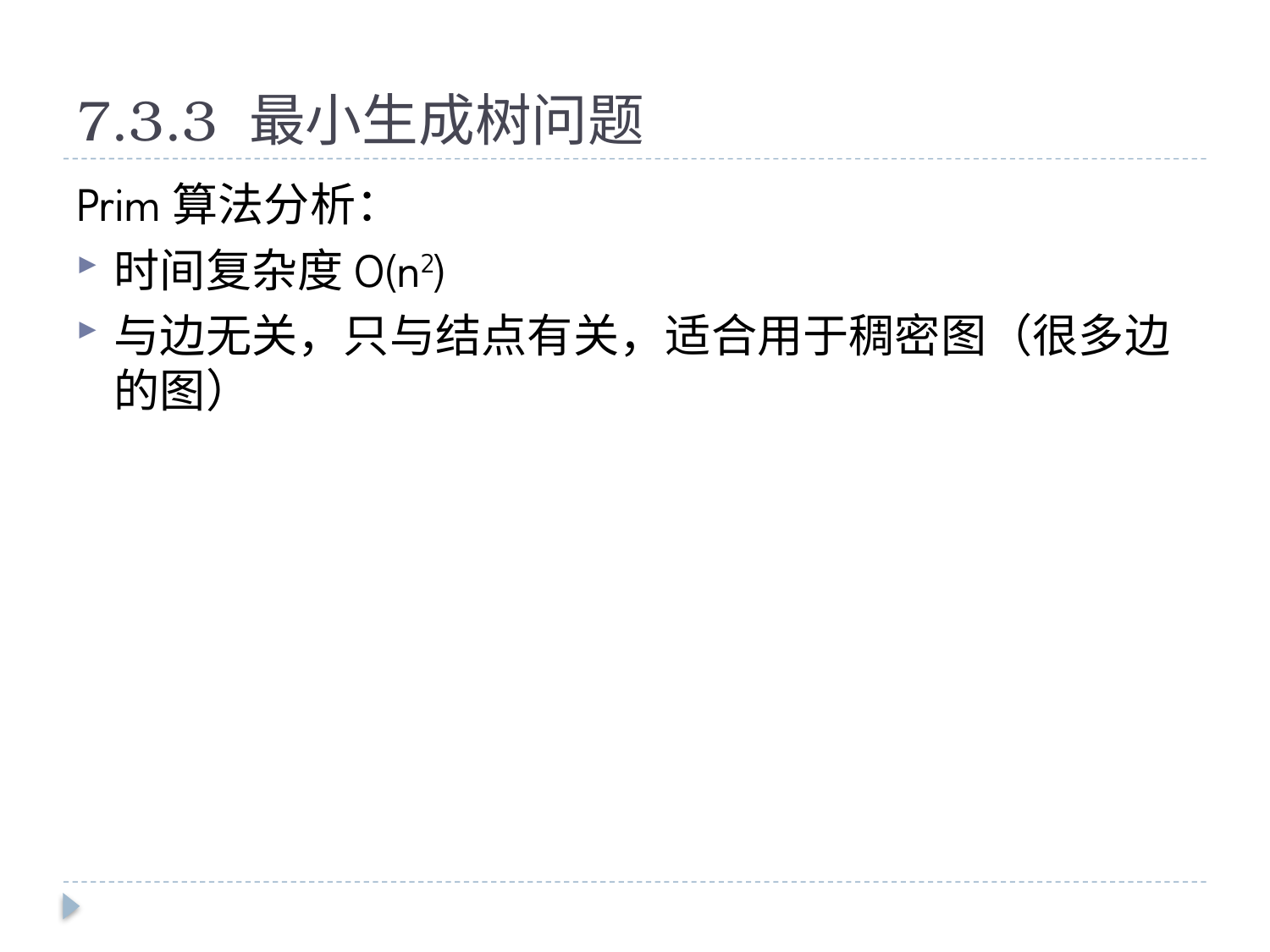

# 7.3.3 最小生成树问题
Prim算法分析：
时间复杂度O(n2)
与边无关，只与结点有关，适合用于稠密图（很多边的图）